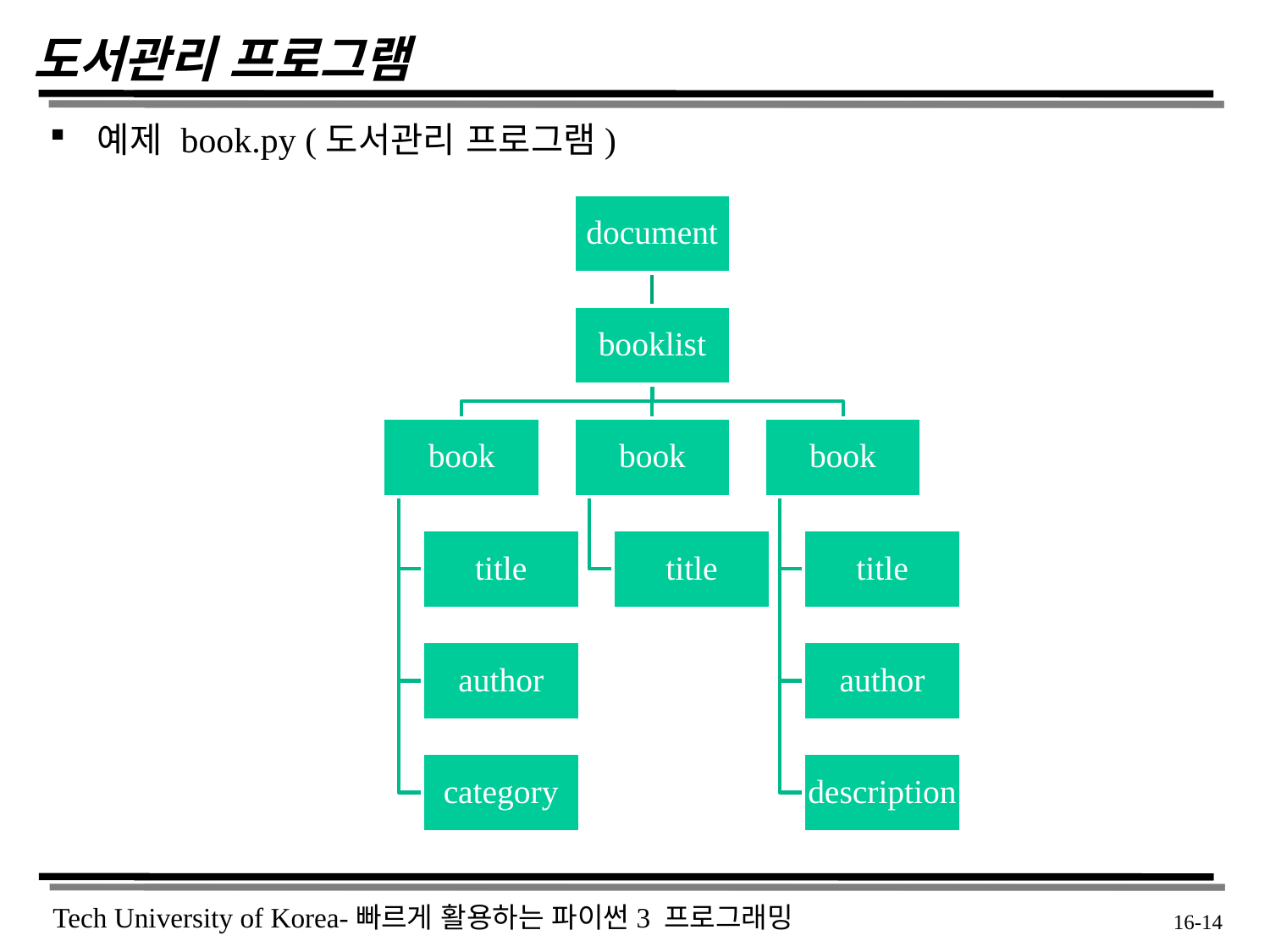

# 도서관리 프로그램
예제 book.py (도서관리 프로그램)

document
booklist
book
title
author
category
book
title
book
title
author
description
 16-14